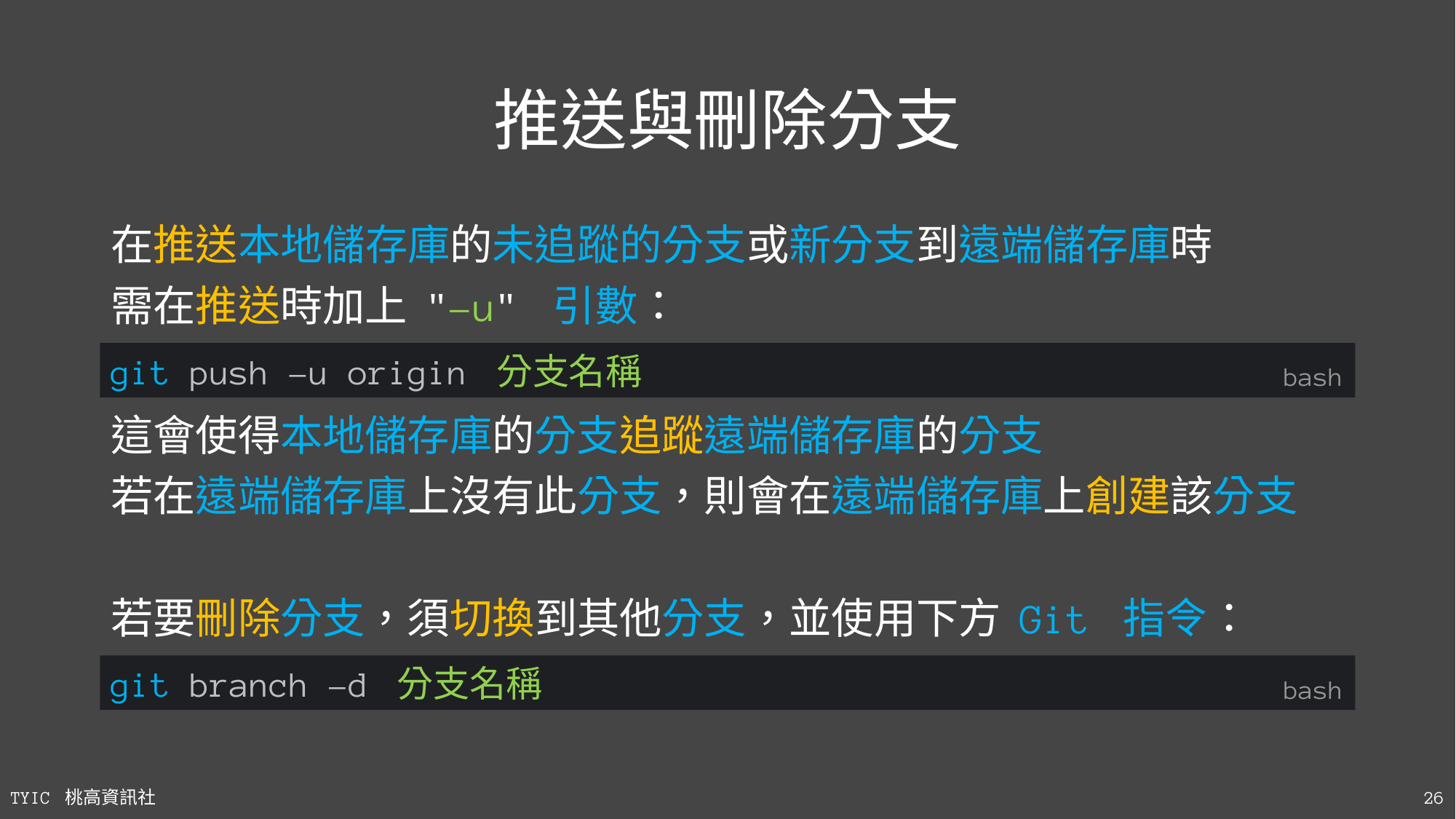

# 推送與刪除分支
在推送本地儲存庫的未追蹤的分支或新分支到遠端儲存庫時
需在推送時加上 "–u" 引數：
git push –u origin 分支名稱
bash
這會使得本地儲存庫的分支追蹤遠端儲存庫的分支
若在遠端儲存庫上沒有此分支，則會在遠端儲存庫上創建該分支

若要刪除分支，須切換到其他分支，並使用下方 Git 指令：
git branch –d 分支名稱
bash